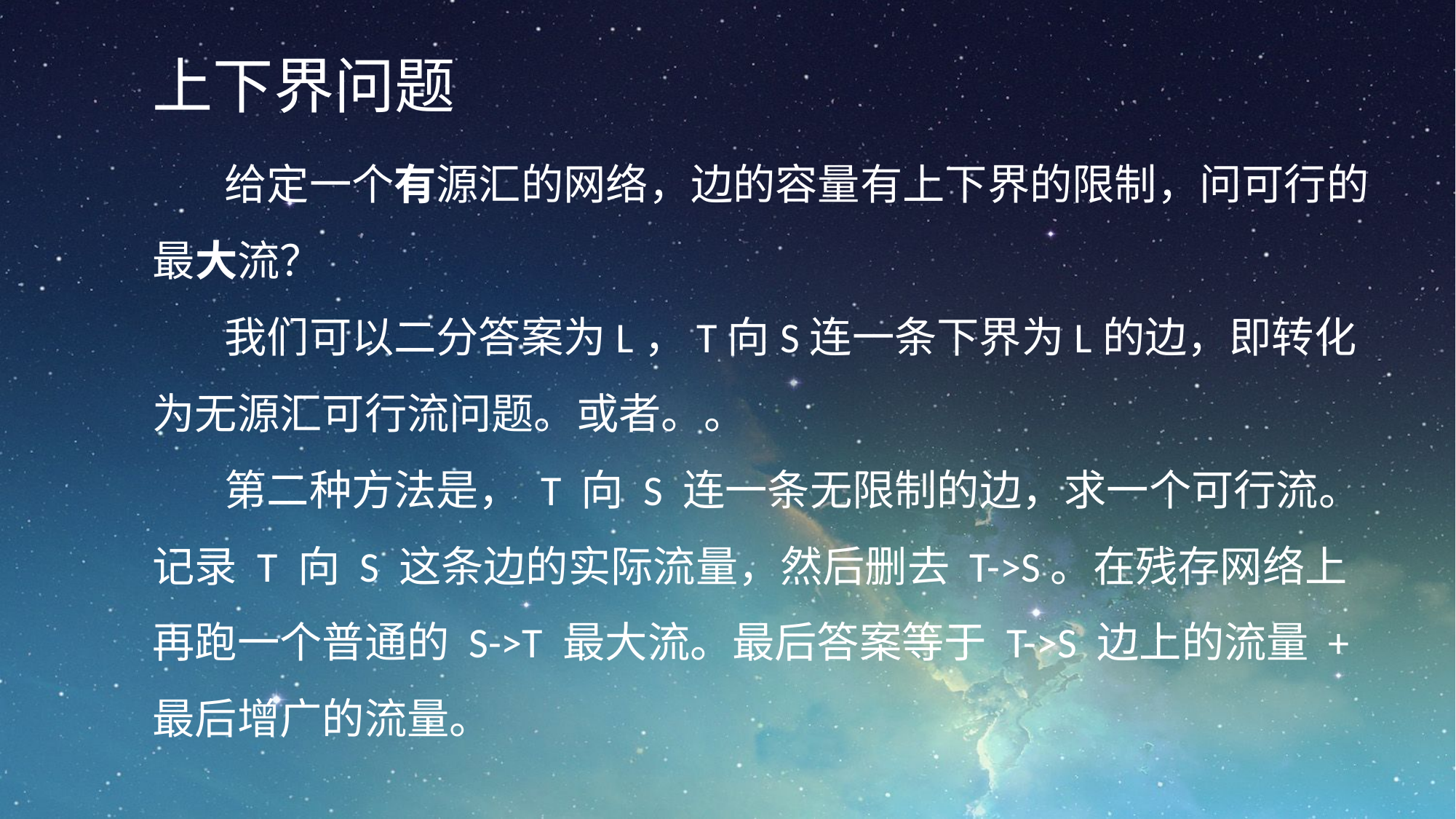

上下界问题
给定一个有源汇的网络，边的容量有上下界的限制，问可行的最大流？
我们可以二分答案为L，T向S连一条下界为L的边，即转化为无源汇可行流问题。或者。。
第二种方法是， T 向 S 连一条无限制的边，求一个可行流。记录 T 向 S 这条边的实际流量，然后删去 T->S。在残存网络上再跑一个普通的 S->T 最大流。最后答案等于 T->S 边上的流量 + 最后增广的流量。